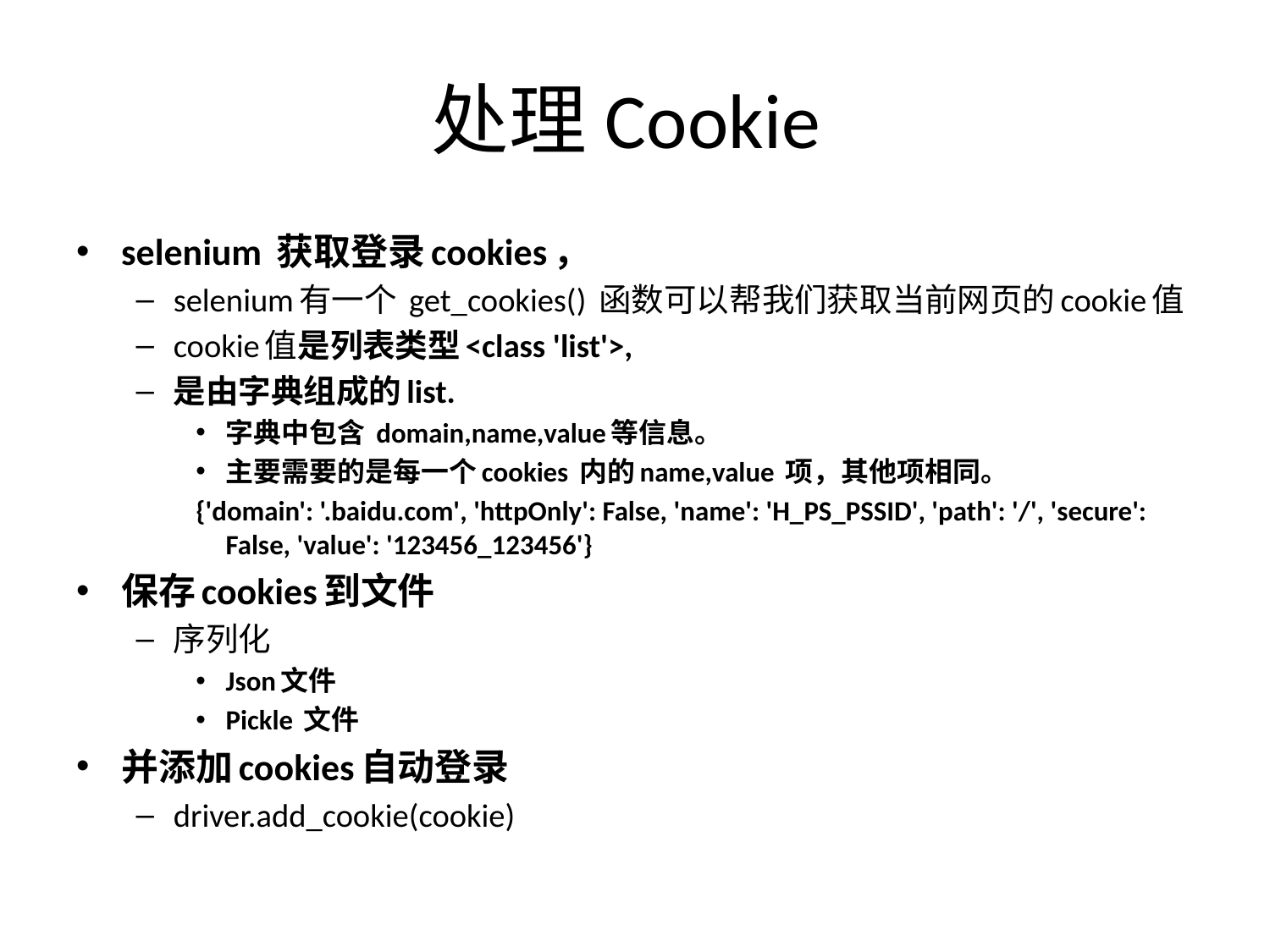

# 处理Cookie
selenium 获取登录cookies，
selenium有一个 get_cookies() 函数可以帮我们获取当前网页的cookie值
cookie值是列表类型<class 'list'>,
是由字典组成的list.
字典中包含 domain,name,value等信息。
主要需要的是每一个cookies 内的name,value 项，其他项相同。
{'domain': '.baidu.com', 'httpOnly': False, 'name': 'H_PS_PSSID', 'path': '/', 'secure': False, 'value': '123456_123456'}
保存cookies到文件
序列化
Json文件
Pickle 文件
并添加cookies自动登录
driver.add_cookie(cookie)